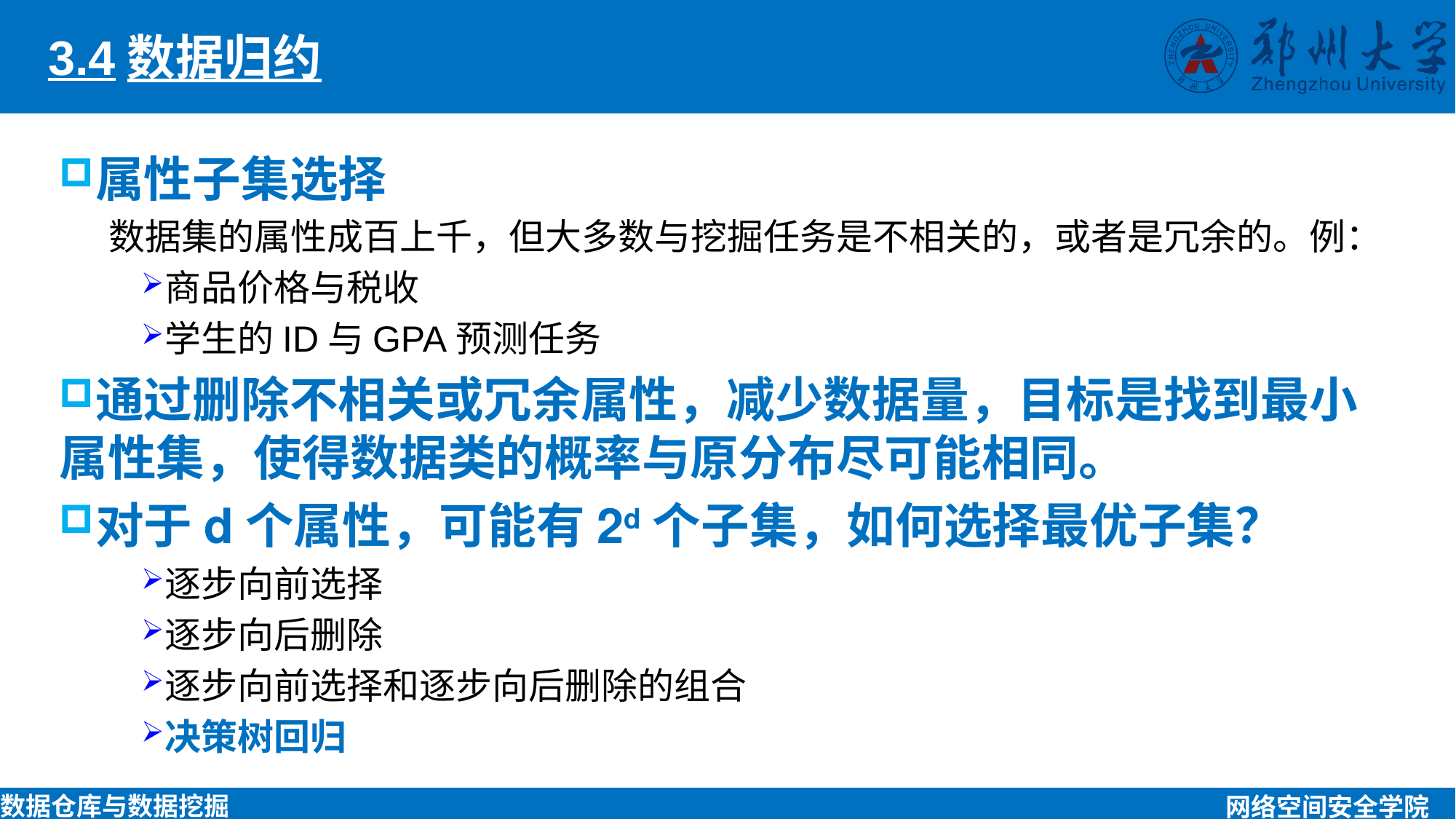

3.4数据归约
属性子集选择
     数据集的属性成百上千，但大多数与挖掘任务是不相关的，或者是冗余的。例：
商品价格与税收
学生的ID与GPA预测任务
通过删除不相关或冗余属性，减少数据量，目标是找到最小属性集，使得数据类的概率与原分布尽可能相同。
对于d个属性，可能有2d个子集，如何选择最优子集？
逐步向前选择
逐步向后删除
逐步向前选择和逐步向后删除的组合
决策树回归